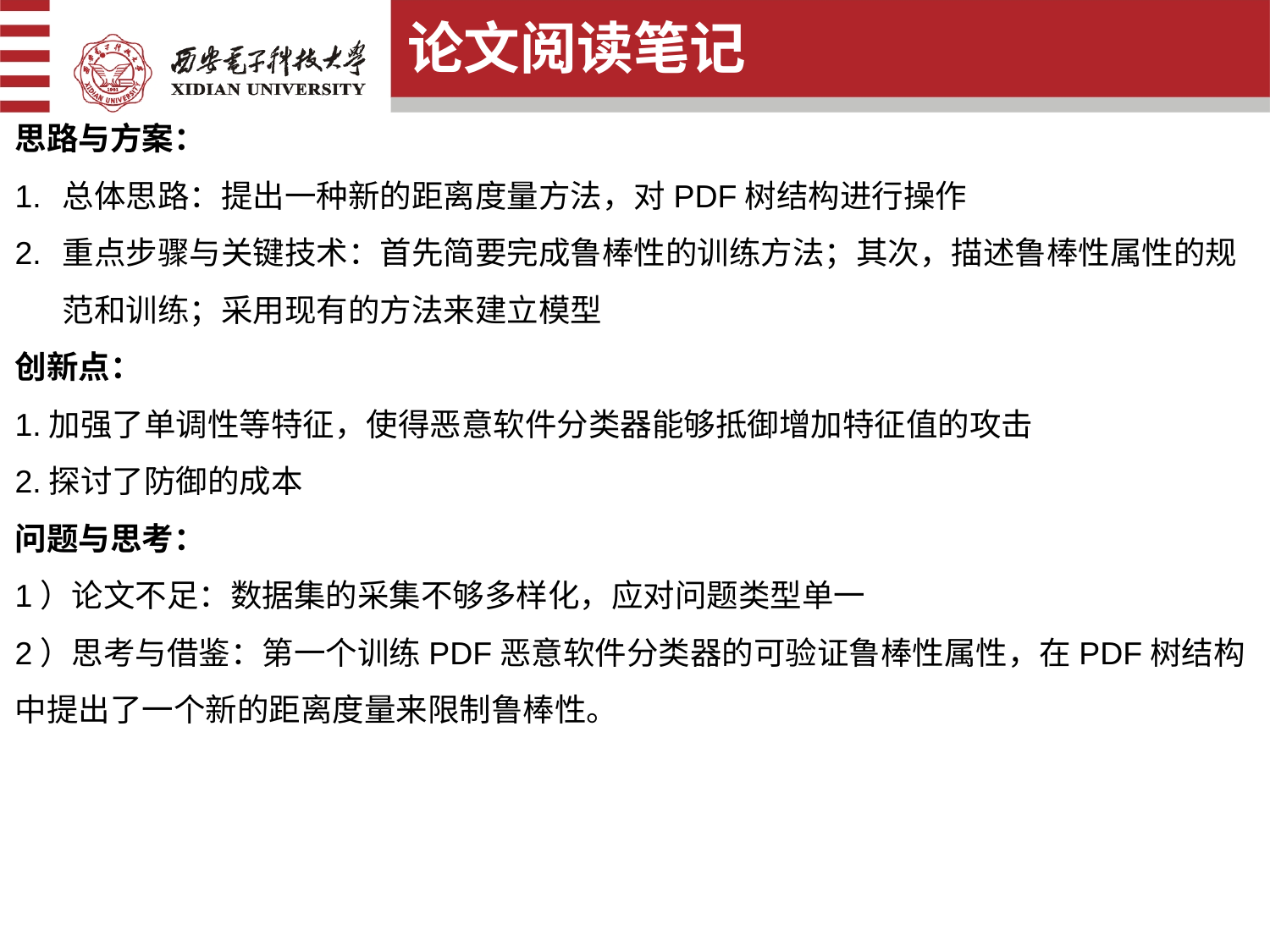

论文阅读笔记
思路与方案：
总体思路：提出一种新的距离度量方法，对PDF树结构进行操作
重点步骤与关键技术：首先简要完成鲁棒性的训练方法；其次，描述鲁棒性属性的规范和训练；采用现有的方法来建立模型
创新点：
1.加强了单调性等特征，使得恶意软件分类器能够抵御增加特征值的攻击
2.探讨了防御的成本
问题与思考：
1）论文不足：数据集的采集不够多样化，应对问题类型单一
2）思考与借鉴：第一个训练PDF恶意软件分类器的可验证鲁棒性属性，在PDF树结构中提出了一个新的距离度量来限制鲁棒性。